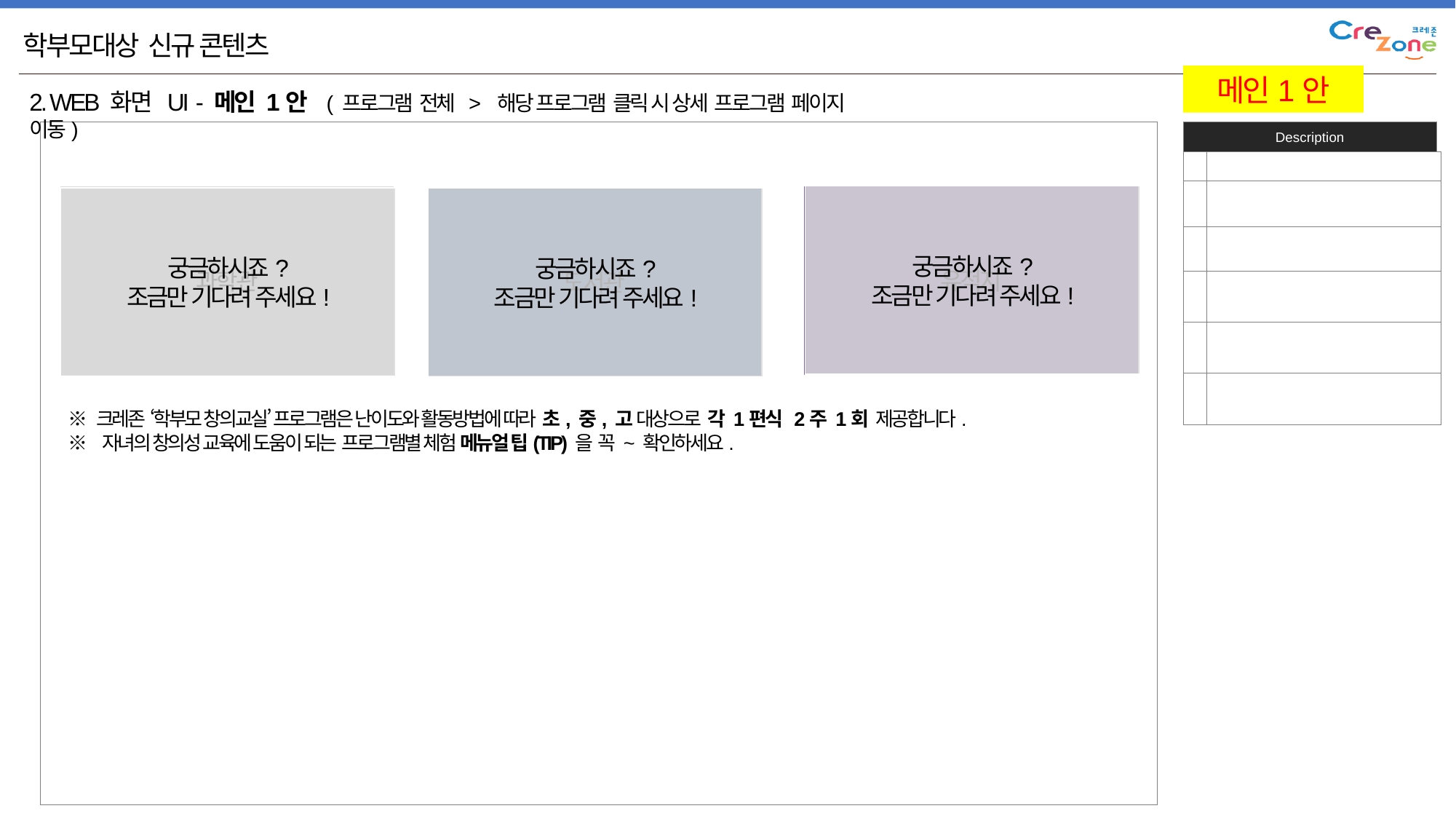

학부모대상  신규 콘텐츠
메인1안
2. WEB 화면  UI  - 메인 1안   ( 프로그램  전체  >   해당 프로그램  클릭 시 상세  프로그램  페이지  이동)
|  |  |
| --- | --- |
|  |  |
|  |  |
|  |  |
|  |  |
|  |  |
집+

궁금하시죠?
조금만 기다려 주세요!
과학관
유적지
궁금하시죠?
조금만 기다려 주세요!
도서관
궁금하시죠?
조금만 기다려 주세요!
※  크레존  ‘학부모 창의교실’ 프로그램은 난이도와 활동방법에 따라  초, 중, 고 대상으로  각 1편식  2주 1회  제공합니다.
※   자녀의 창의성 교육에 도움이 되는  프로그램별 체험 메뉴얼 팁(TIP) 을  꼭 ~ 확인하세요.